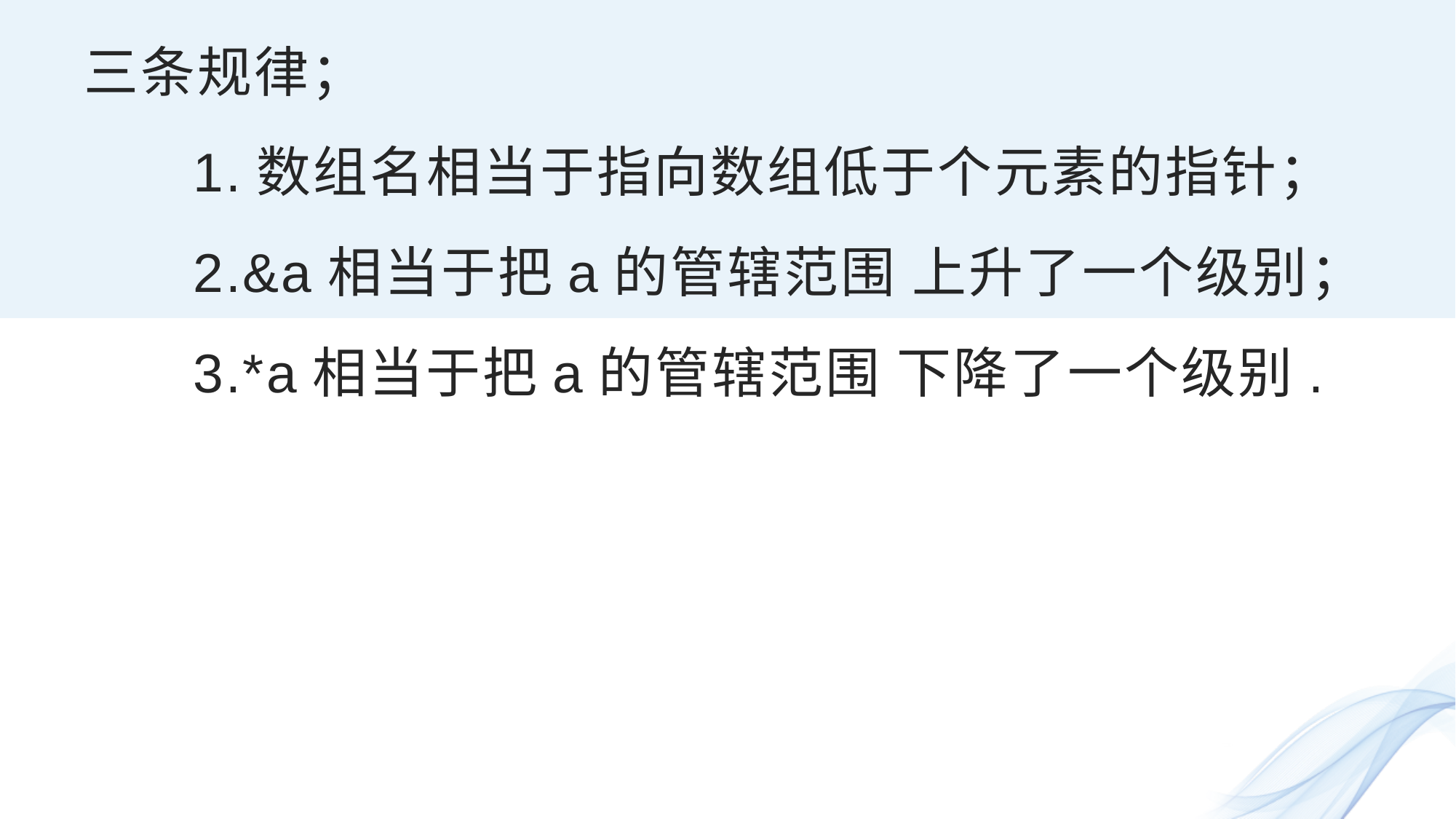

三条规律；
	1.数组名相当于指向数组低于个元素的指针；
	2.&a相当于把a的管辖范围 上升了一个级别；
	3.*a相当于把a的管辖范围 下降了一个级别.